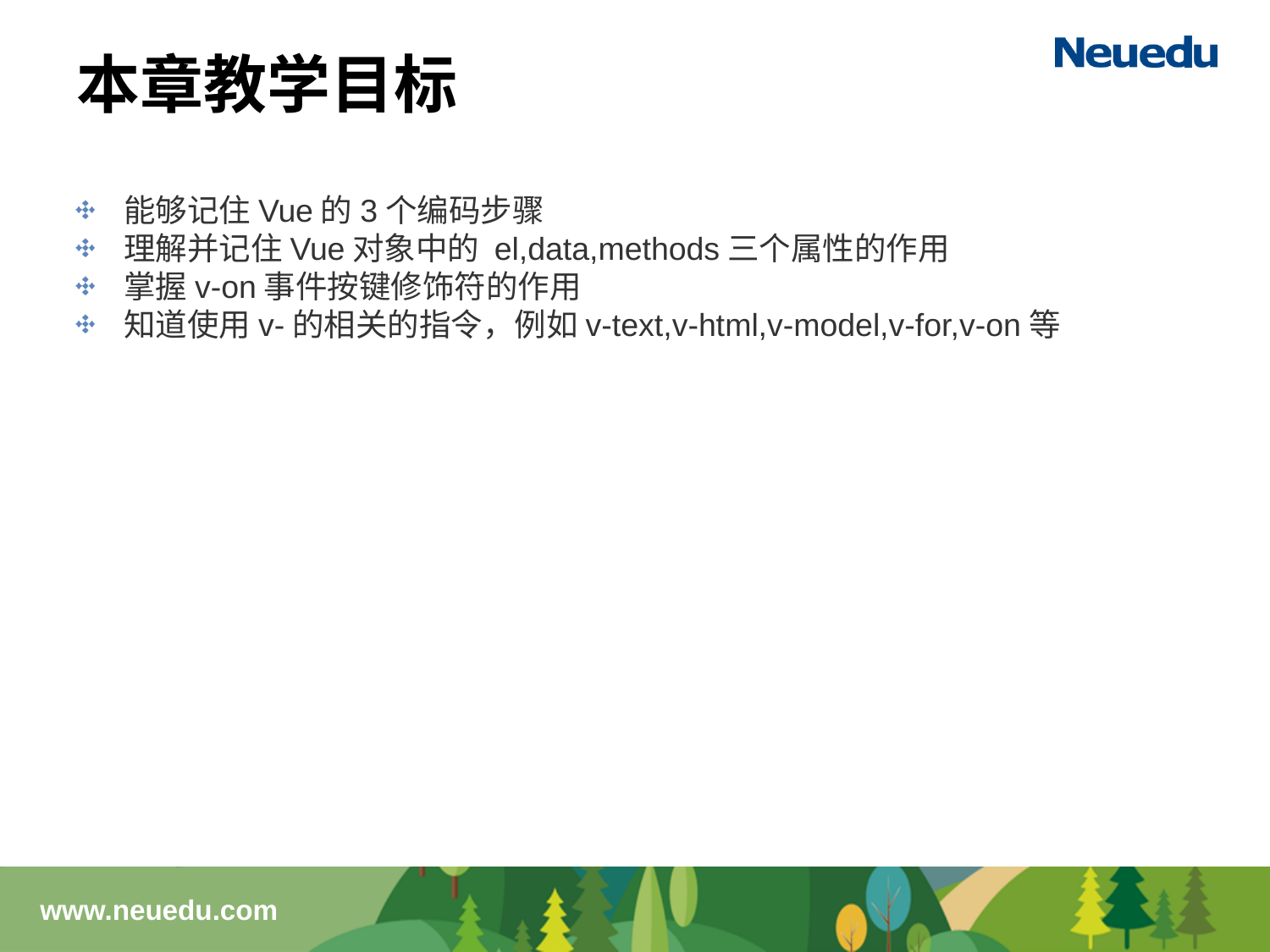

# 本章教学目标

能够记住Vue的3个编码步骤
理解并记住Vue对象中的 el,data,methods三个属性的作用
掌握v-on事件按键修饰符的作用
知道使用v-的相关的指令，例如v-text,v-html,v-model,v-for,v-on等